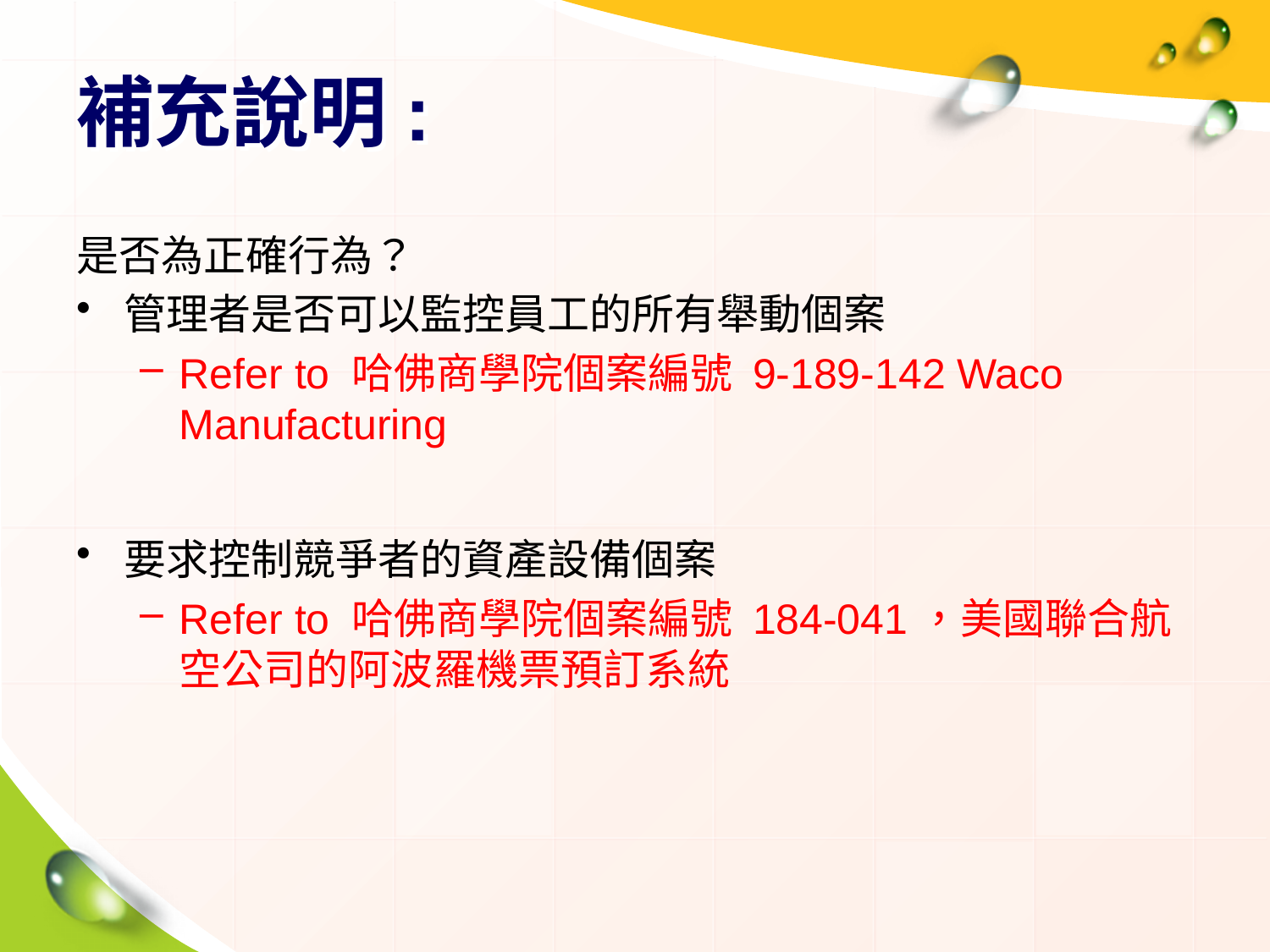

# 補充說明:
是否為正確行為？
管理者是否可以監控員工的所有舉動個案
Refer to 哈佛商學院個案編號 9-189-142 Waco Manufacturing

要求控制競爭者的資產設備個案
Refer to 哈佛商學院個案編號 184-041，美國聯合航空公司的阿波羅機票預訂系統